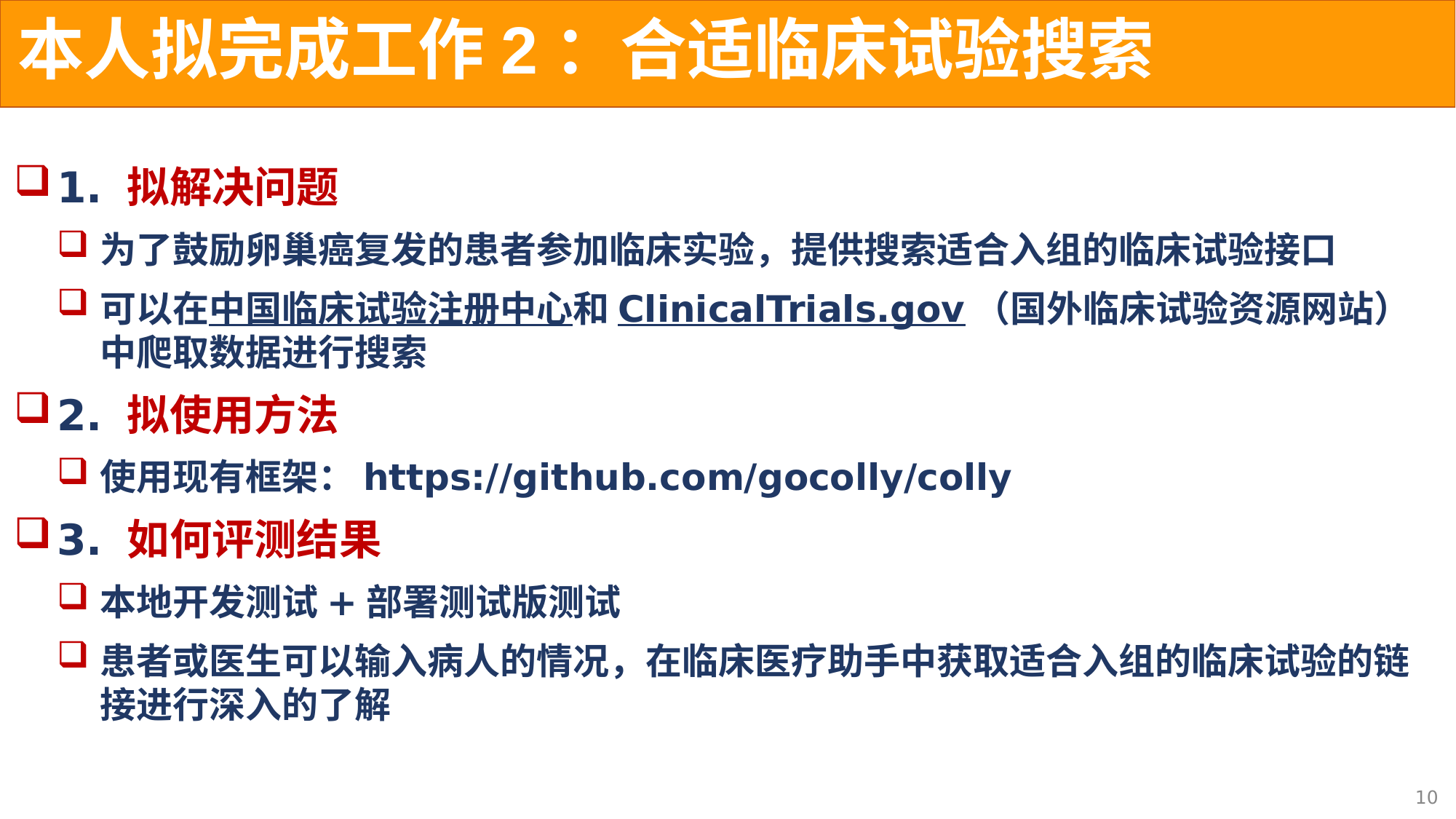

# 本人拟完成工作2：合适临床试验搜索
1. 拟解决问题
为了鼓励卵巢癌复发的患者参加临床实验，提供搜索适合入组的临床试验接口
可以在中国临床试验注册中心和ClinicalTrials.gov（国外临床试验资源网站）中爬取数据进行搜索
2. 拟使用方法
使用现有框架：https://github.com/gocolly/colly
3. 如何评测结果
本地开发测试+部署测试版测试
患者或医生可以输入病人的情况，在临床医疗助手中获取适合入组的临床试验的链接进行深入的了解
10